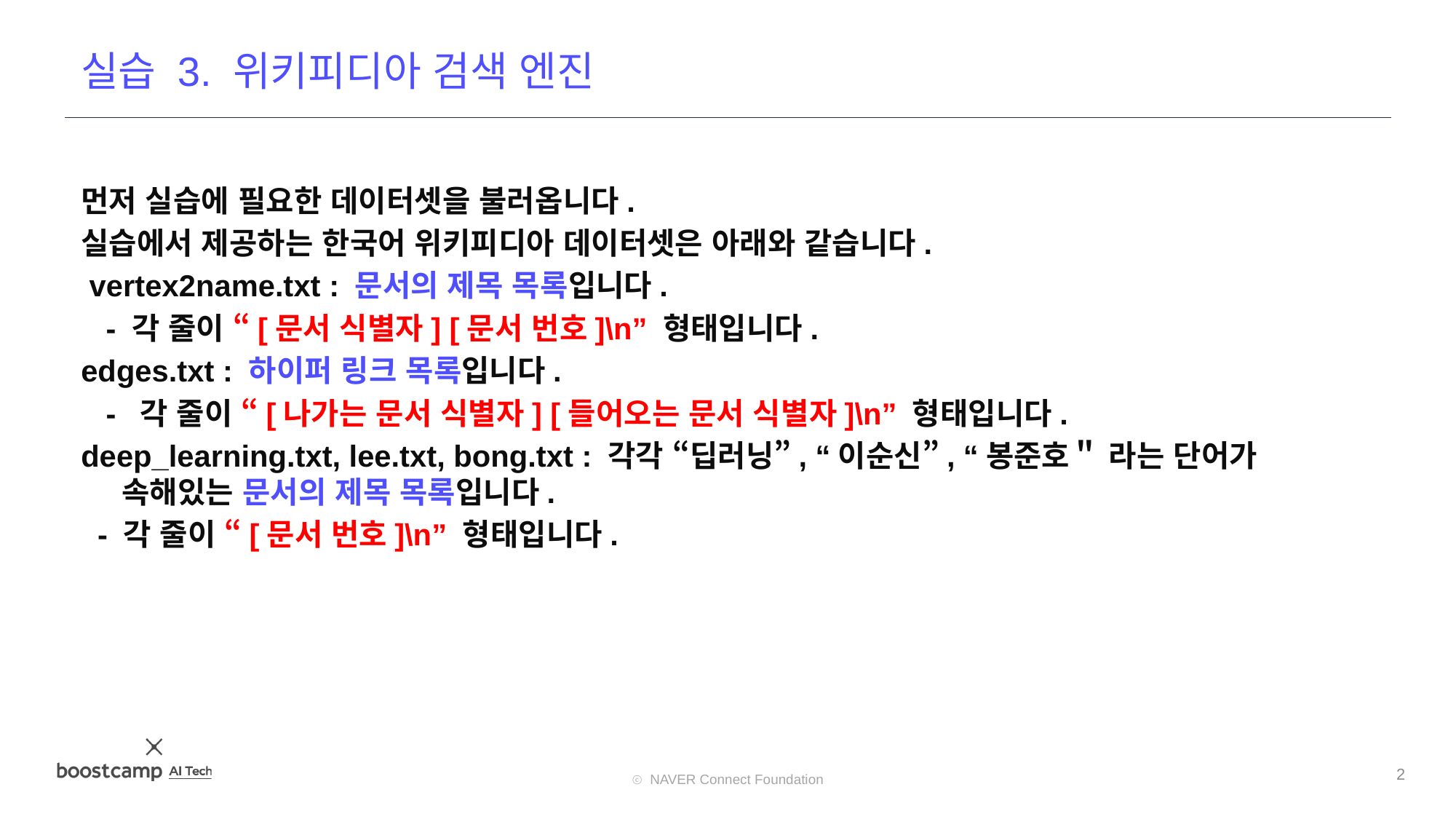

실습 3. 위키피디아 검색 엔진
먼저 실습에 필요한 데이터셋을 불러옵니다.
실습에서 제공하는 한국어 위키피디아 데이터셋은 아래와 같습니다.
 vertex2name.txt : 문서의 제목 목록입니다.
   - 각 줄이 “[문서 식별자] [문서 번호]\n” 형태입니다.
edges.txt : 하이퍼 링크 목록입니다.
   -  각 줄이 “[나가는 문서 식별자] [들어오는 문서 식별자]\n” 형태입니다.
deep_learning.txt, lee.txt, bong.txt : 각각 “딥러닝”, “이순신”, “봉준호＂ 라는 단어가 속해있는 문서의 제목 목록입니다.
  - 각 줄이 “[문서 번호]\n” 형태입니다.

2